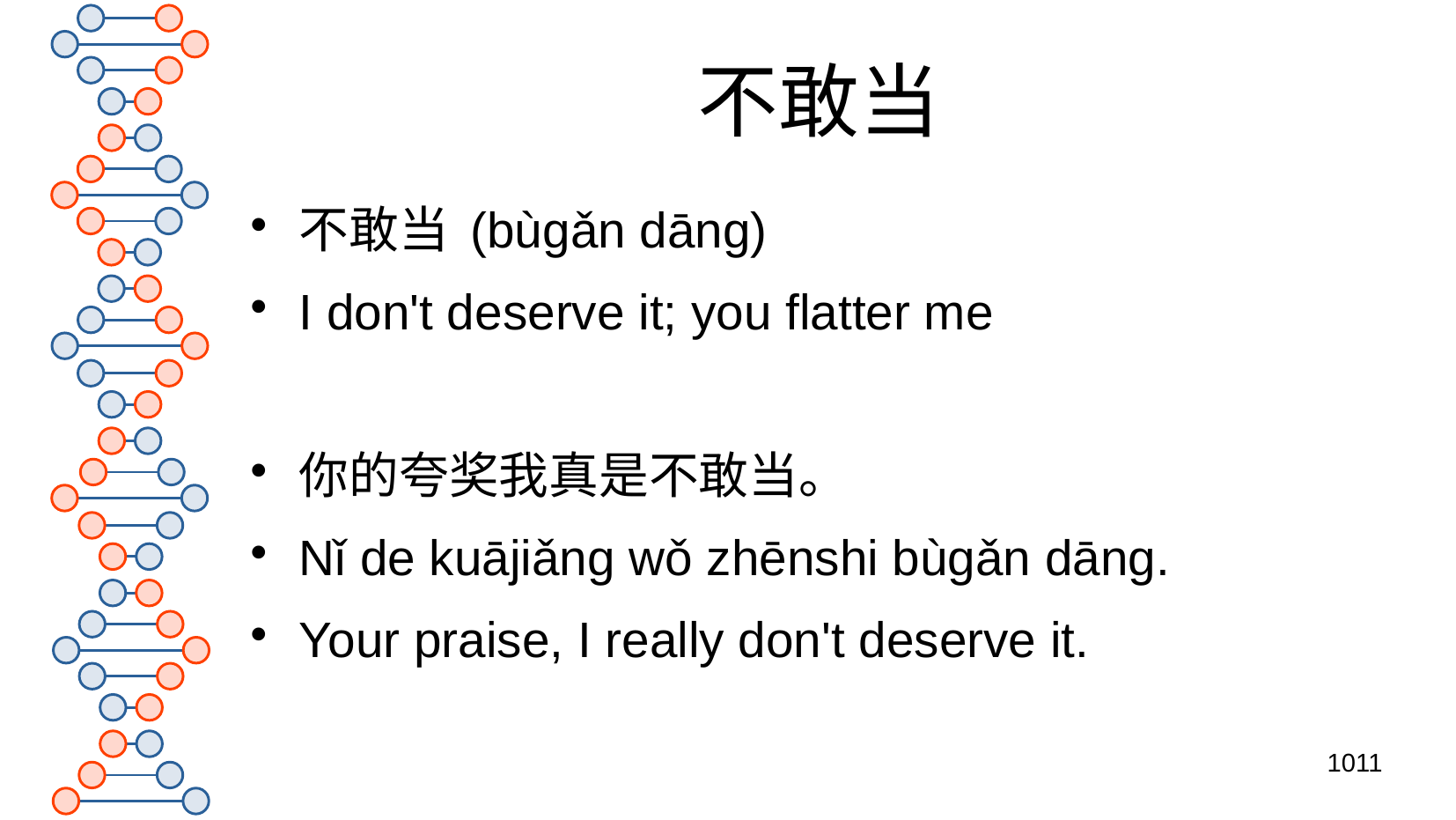

# 不敢当
不敢当 (bùgǎn dāng)
I don't deserve it; you flatter me

你的夸奖我真是不敢当。
Nǐ de kuājiǎng wǒ zhēnshi bùgǎn dāng.
Your praise, I really don't deserve it.

1011